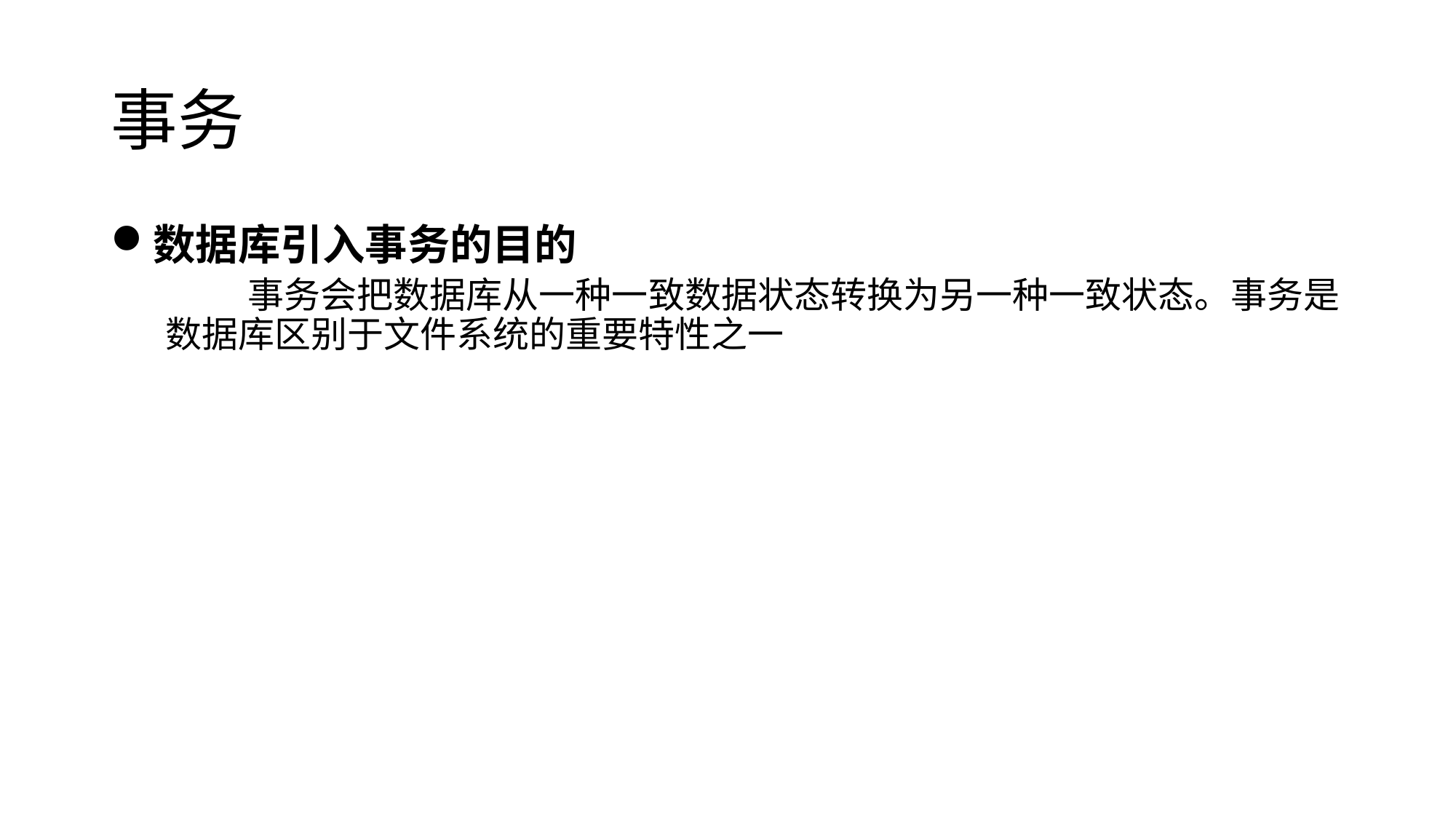

# 事务
数据库引入事务的目的
         事务会把数据库从一种一致数据状态转换为另一种一致状态。事务是数据库区别于文件系统的重要特性之一